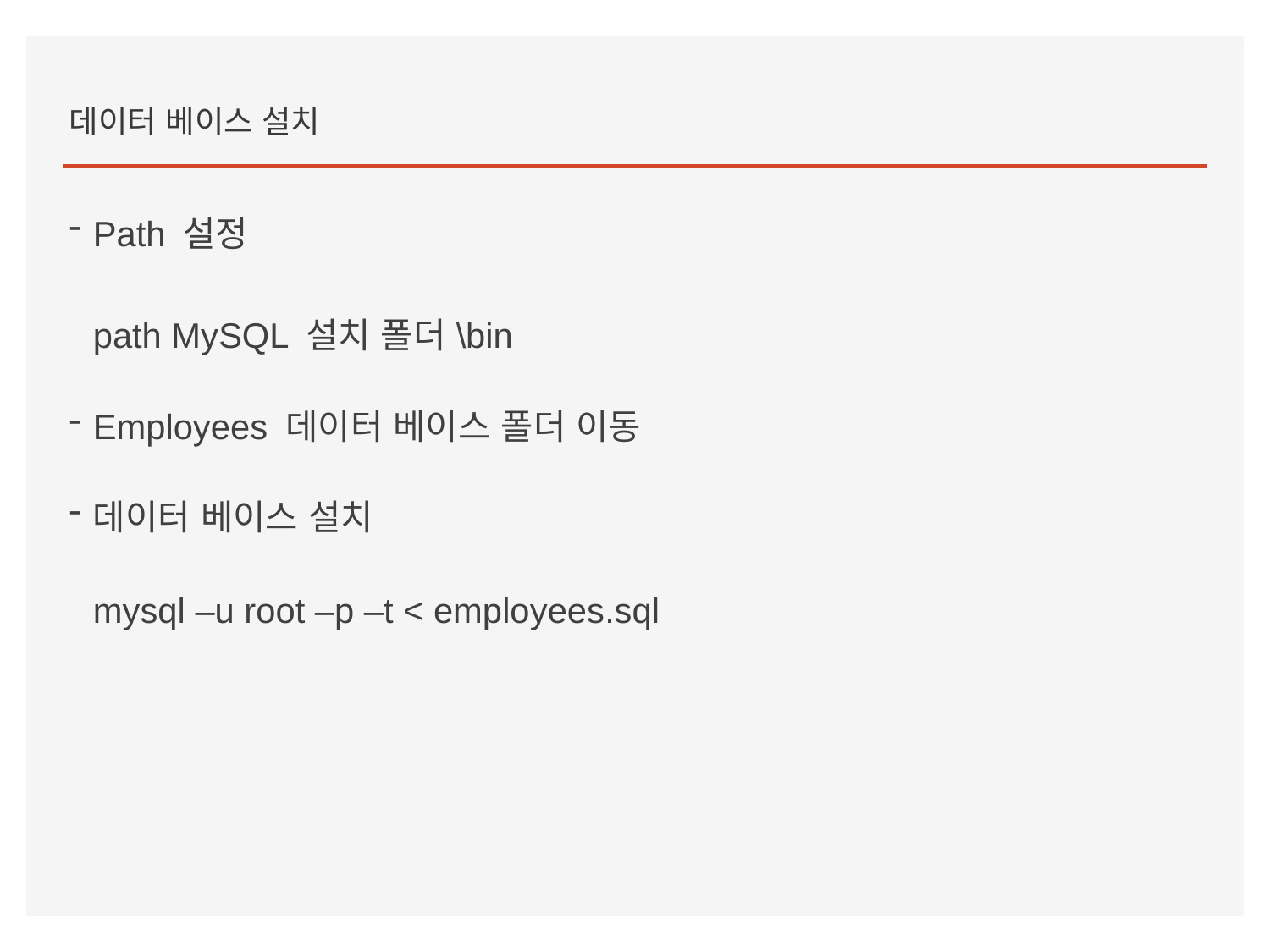

데이터 베이스 설치
Path 설정
path MySQL 설치 폴더\bin
Employees 데이터 베이스 폴더 이동
데이터 베이스 설치
mysql –u root –p –t < employees.sql